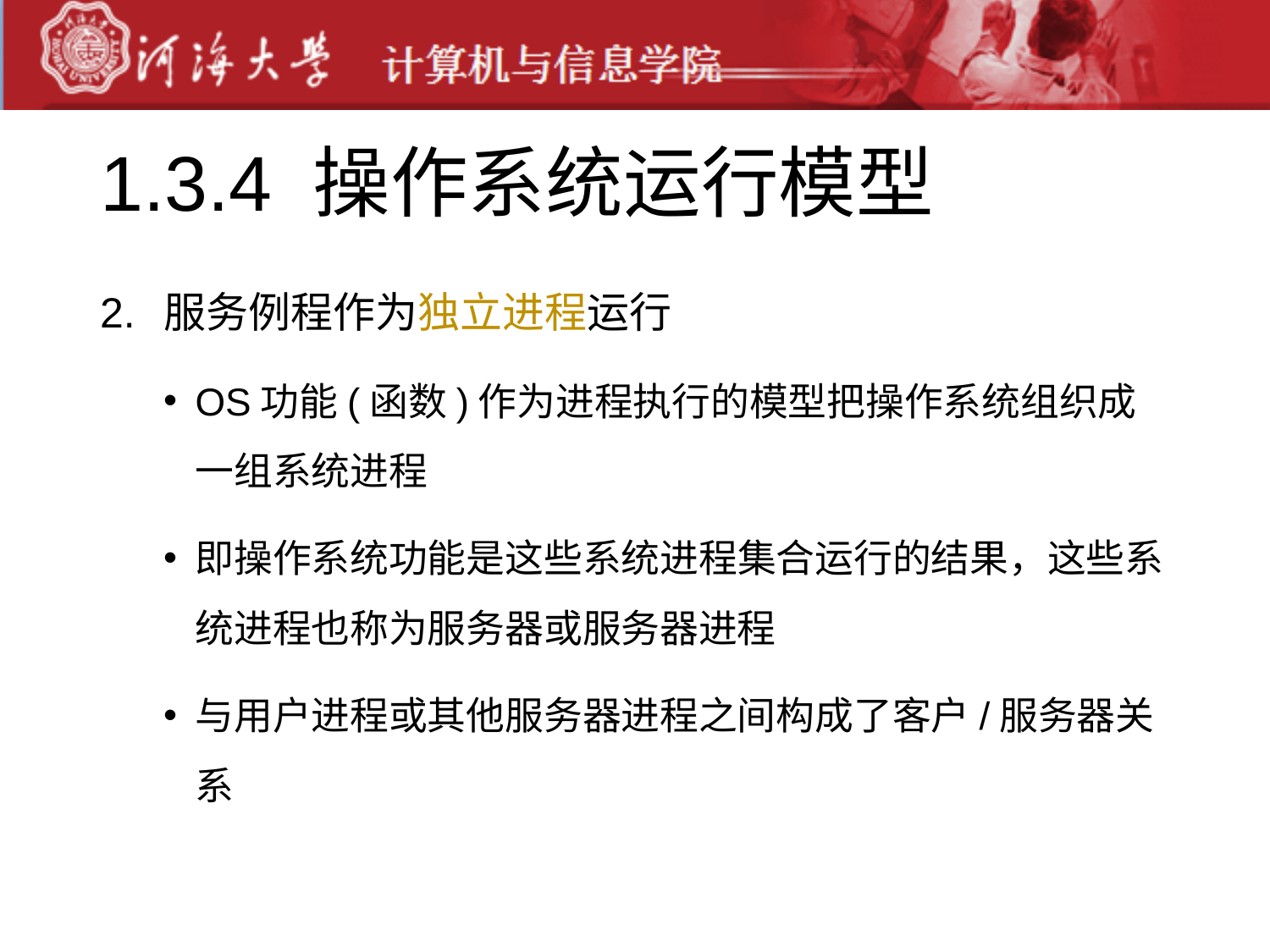

# 1.3.4 操作系统运行模型
服务例程作为独立进程运行
OS功能(函数)作为进程执行的模型把操作系统组织成一组系统进程
即操作系统功能是这些系统进程集合运行的结果，这些系统进程也称为服务器或服务器进程
与用户进程或其他服务器进程之间构成了客户/服务器关系